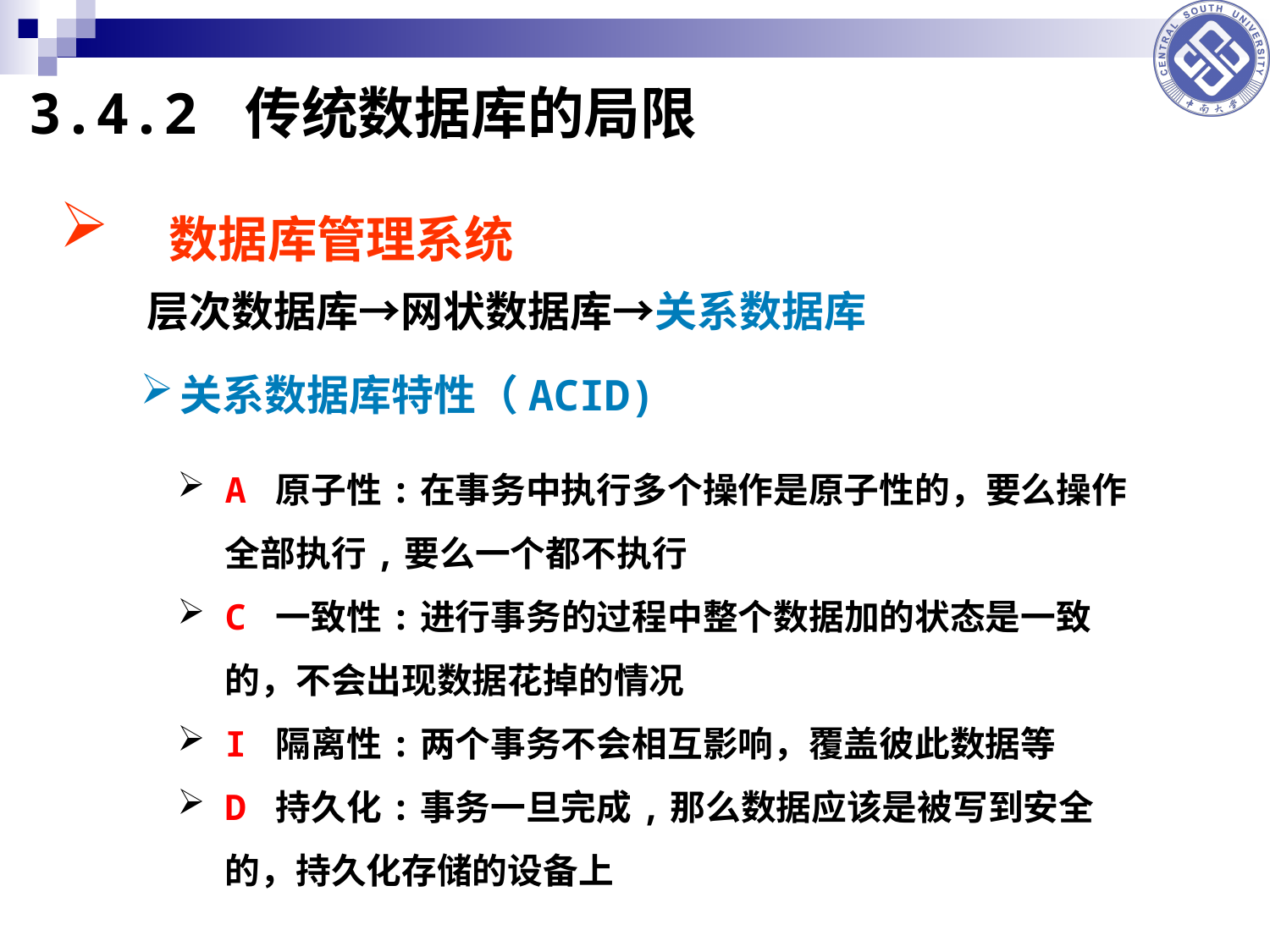

3.4.2 传统数据库的局限
 数据库管理系统
层次数据库→网状数据库→关系数据库
关系数据库特性（ACID)
A 原子性:在事务中执行多个操作是原子性的，要么操作全部执行,要么一个都不执行
C 一致性:进行事务的过程中整个数据加的状态是一致的，不会出现数据花掉的情况
I 隔离性:两个事务不会相互影响，覆盖彼此数据等
D 持久化:事务一旦完成,那么数据应该是被写到安全的，持久化存储的设备上